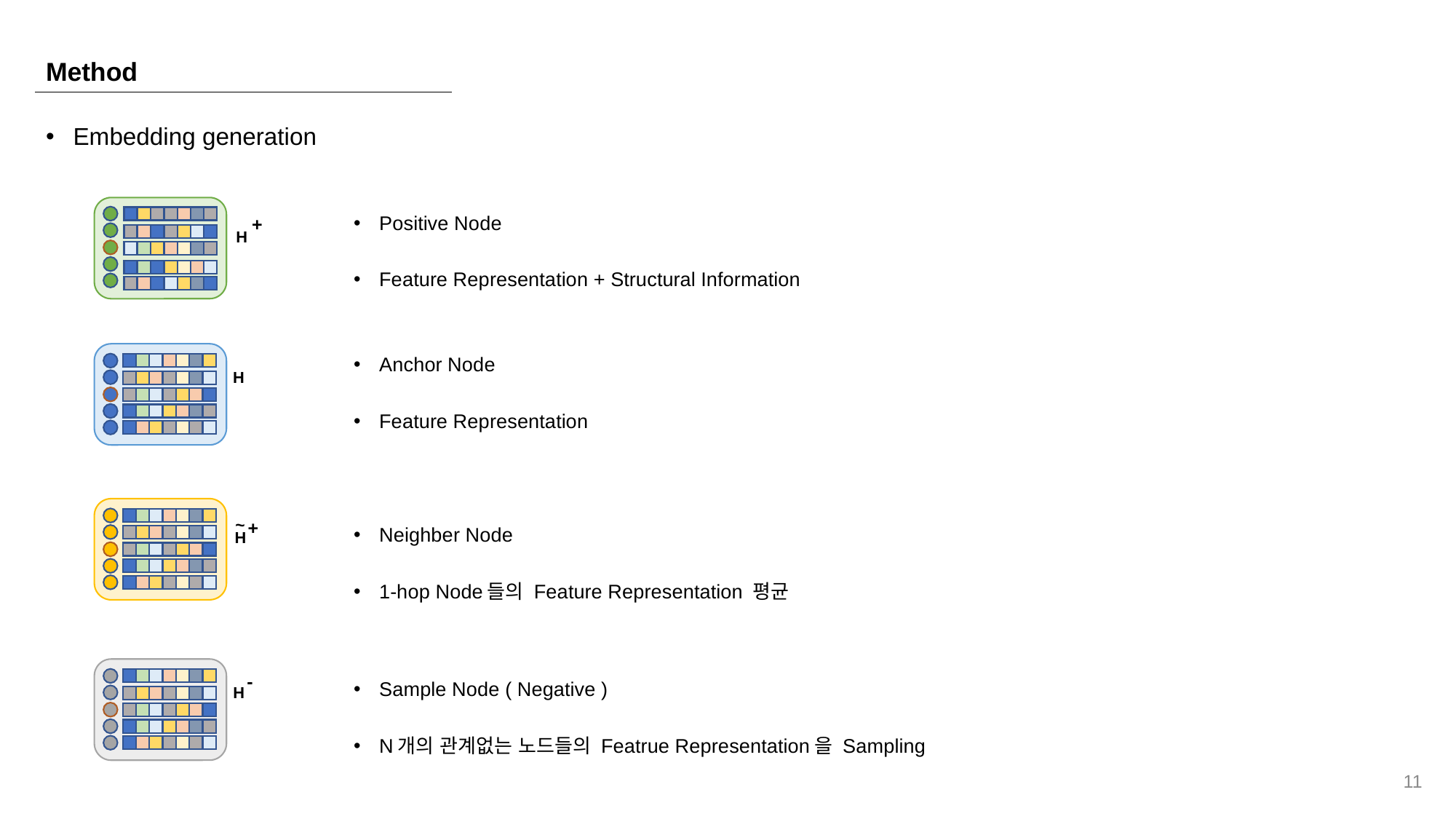

# Method
Embedding generation

Positive Node

Feature Representation + Structural Information

Anchor Node

Feature Representation

Neighber Node

1-hop Node들의 Feature Representation 평균

Sample Node ( Negative )

N개의 관계없는 노드들의 Featrue Representation을 Sampling

+
H

H

~
+
H

-

H

11